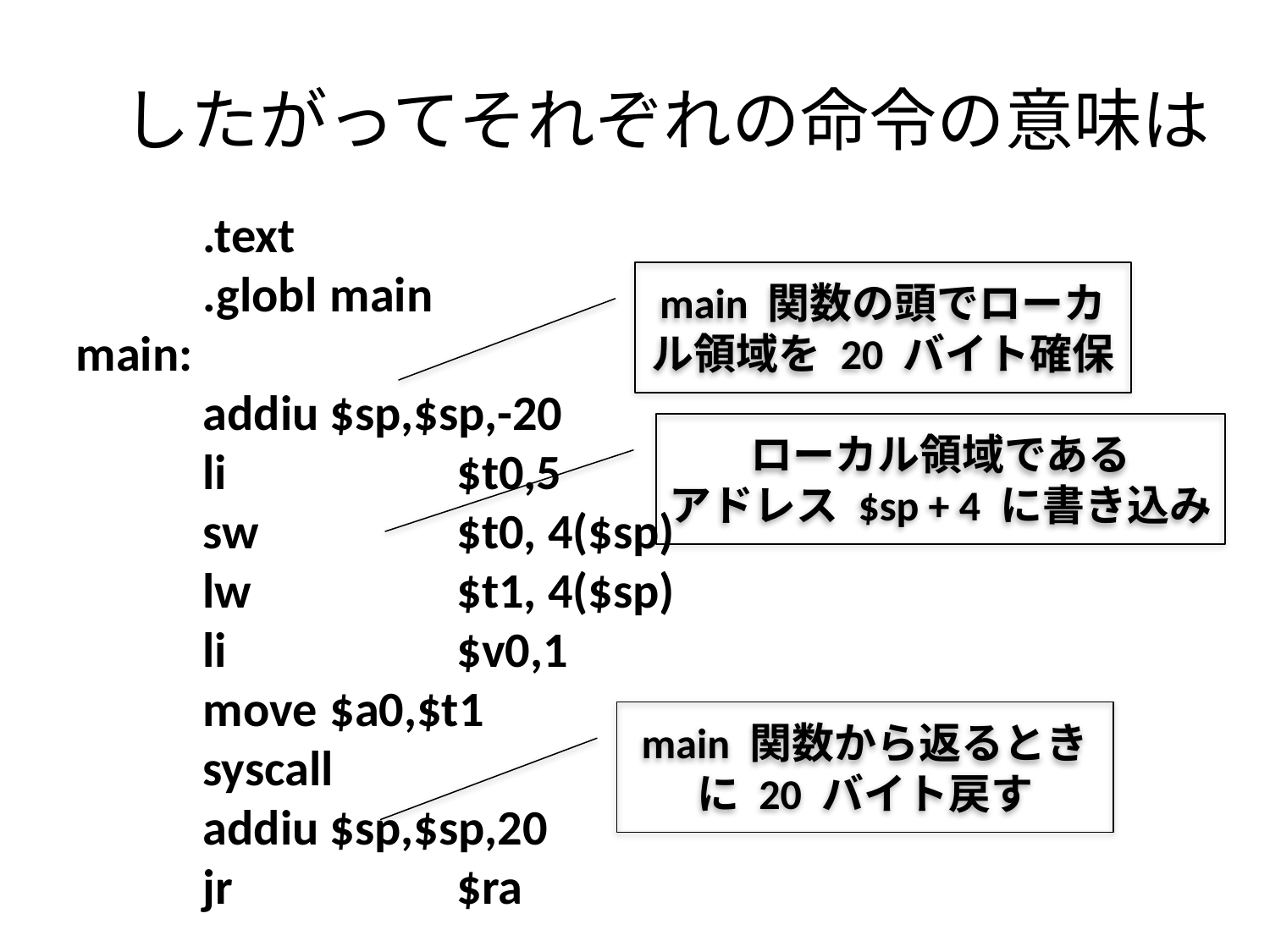

# したがってそれぞれの命令の意味は
	.text
	.globl	main
main:
	addiu	$sp,$sp,-20
	li		$t0,5
	sw		$t0, 4($sp)
	lw		$t1, 4($sp)
	li		$v0,1
	move	$a0,$t1
	syscall
	addiu	$sp,$sp,20
	jr		$ra
main 関数の頭でローカル領域を 20 バイト確保
ローカル領域である
アドレス $sp + 4 に書き込み
main 関数から返るときに 20 バイト戻す